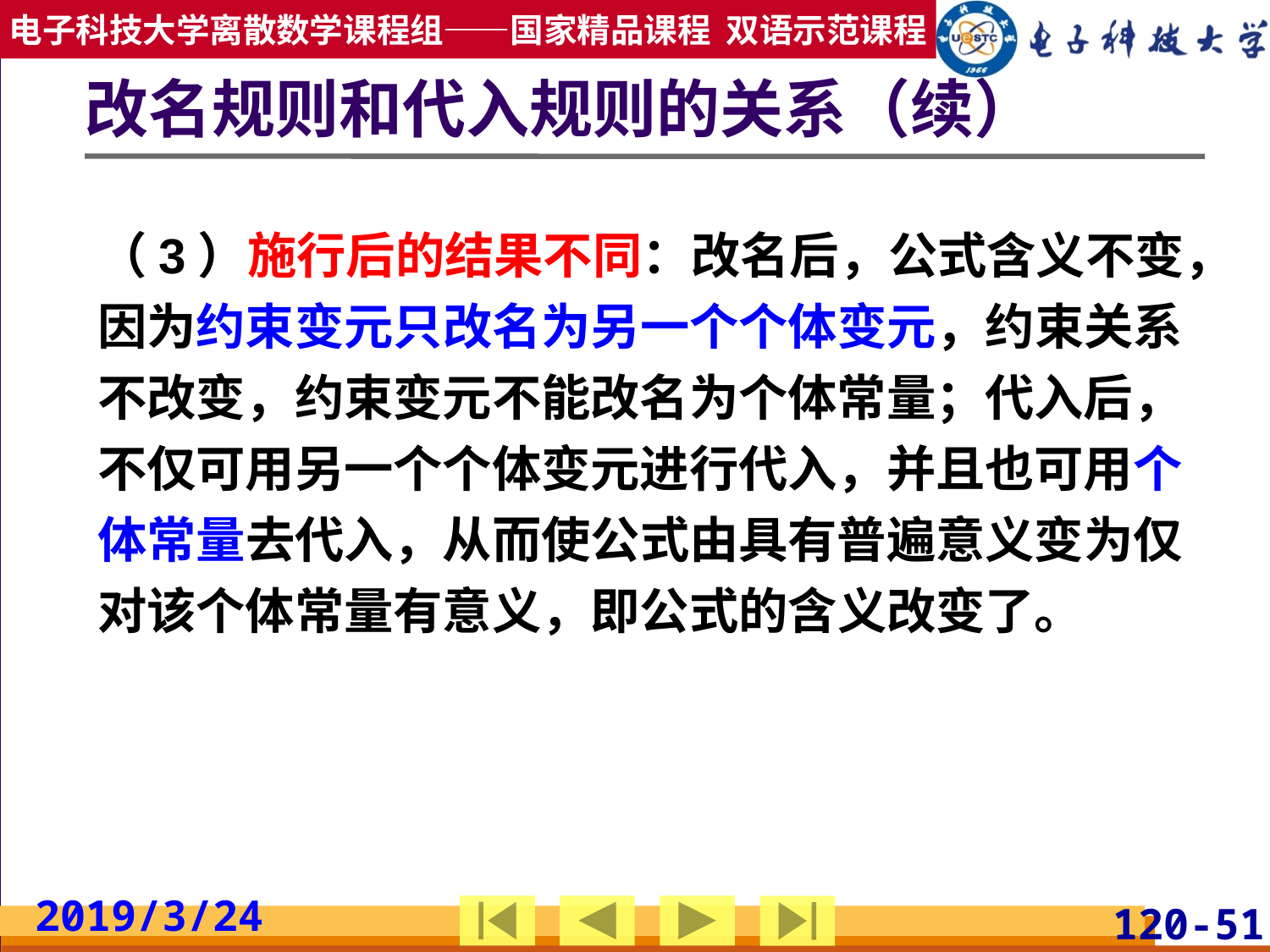

# 改名规则和代入规则的关系（续）
（3）施行后的结果不同：改名后，公式含义不变，因为约束变元只改名为另一个个体变元，约束关系不改变，约束变元不能改名为个体常量；代入后，不仅可用另一个个体变元进行代入，并且也可用个体常量去代入，从而使公式由具有普遍意义变为仅对该个体常量有意义，即公式的含义改变了。

2019/3/24